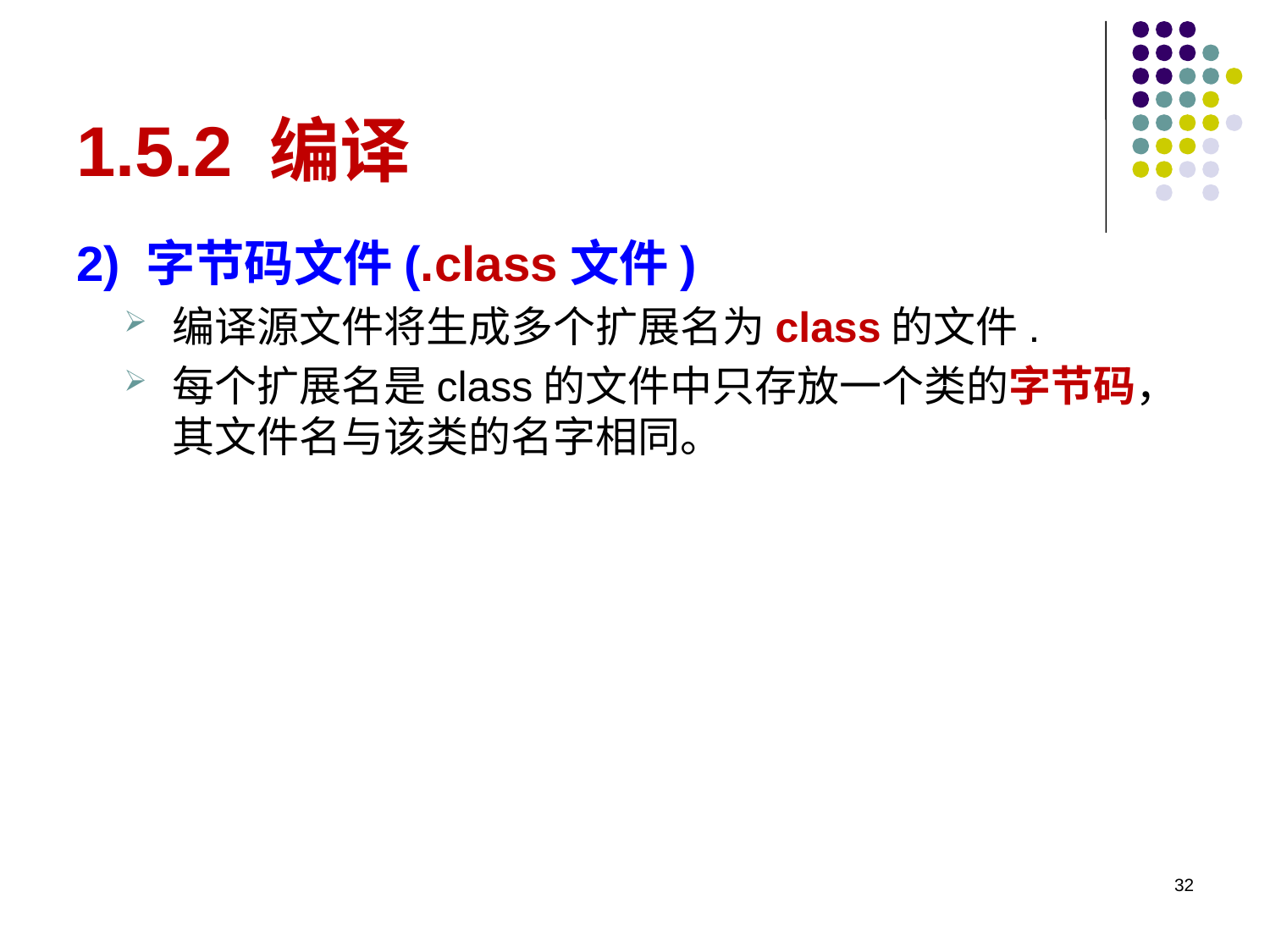

# 1.5.2 编译
2) 字节码文件(.class文件)
编译源文件将生成多个扩展名为class的文件.
每个扩展名是class的文件中只存放一个类的字节码，其文件名与该类的名字相同。

32